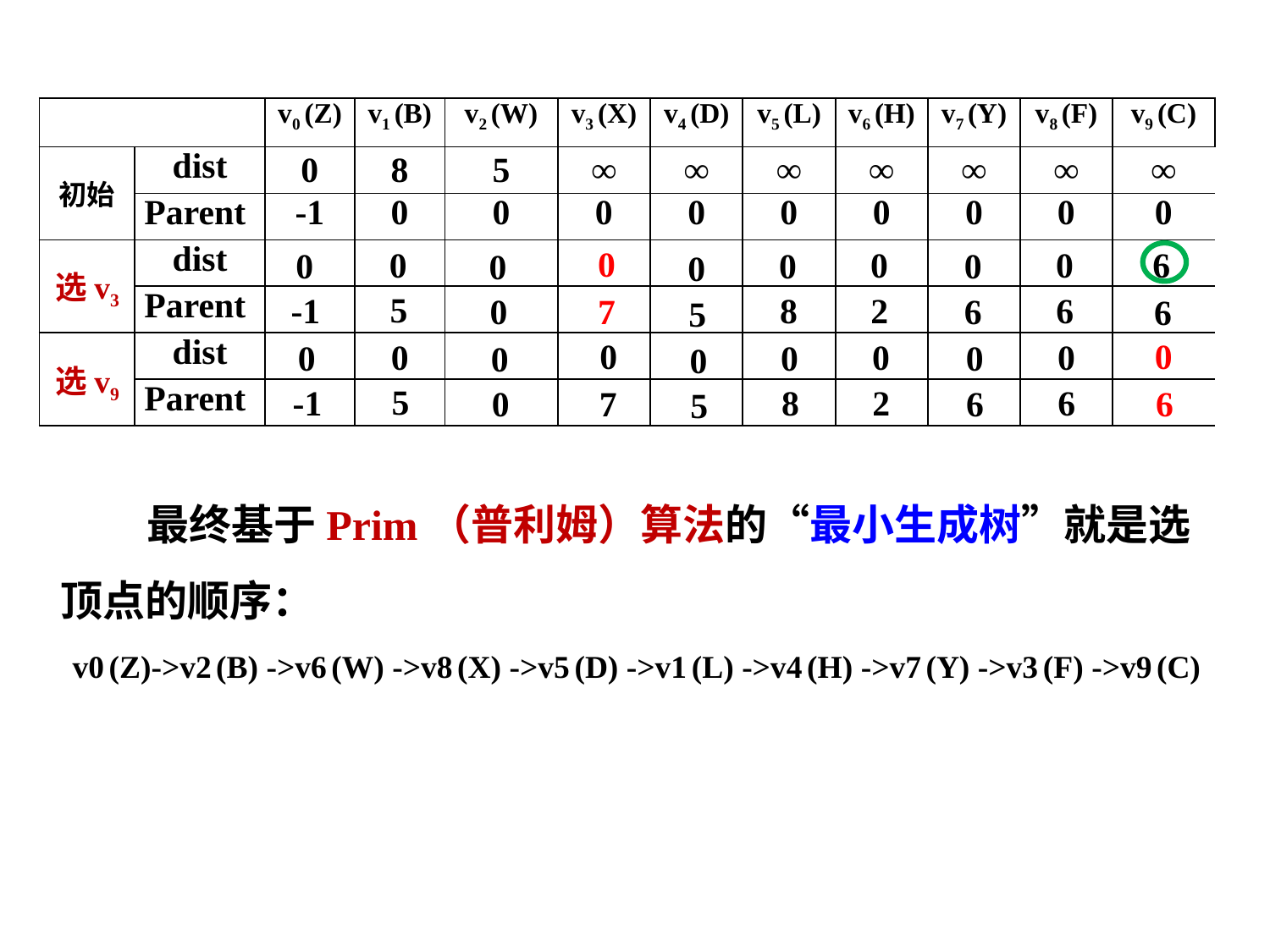

|  |  | v0 (Z) | v1 (B) | v2 (W) | v3 (X) | v4 (D) | v5 (L) | v6 (H) | v7 (Y) | v8 (F) | v9 (C) |
| --- | --- | --- | --- | --- | --- | --- | --- | --- | --- | --- | --- |
| 初始 | dist | 0 | 8 | 5 | ∞ | ∞ | ∞ | ∞ | ∞ | ∞ | ∞ |
|  | Parent | -1 | 0 | 0 | 0 | 0 | 0 | 0 | 0 | 0 | 0 |
|  | dist |  |  |  |  |  |  |  |  |  |  |
|  | Parent |  |  |  |  |  |  |  |  |  |  |
|  | dist |  |  |  |  |  |  |  |  |  |  |
|  | Parent |  |  |  |  |  |  |  |  |  |  |
0
0
0
0
6
0
0
0
0
0

选v3
5
6
-1
8
2
0
7
6
6
5
0
0
0
0
0
0
0
0
0
0
选v9
5
6
-1
8
2
6
0
7
6
5
        最终基于Prim（普利姆）算法的“最小生成树”就是选顶点的顺序：
v0 (Z)->v2 (B) ->v6 (W) ->v8 (X) ->v5 (D) ->v1 (L) ->v4 (H) ->v7 (Y) ->v3 (F) ->v9 (C)